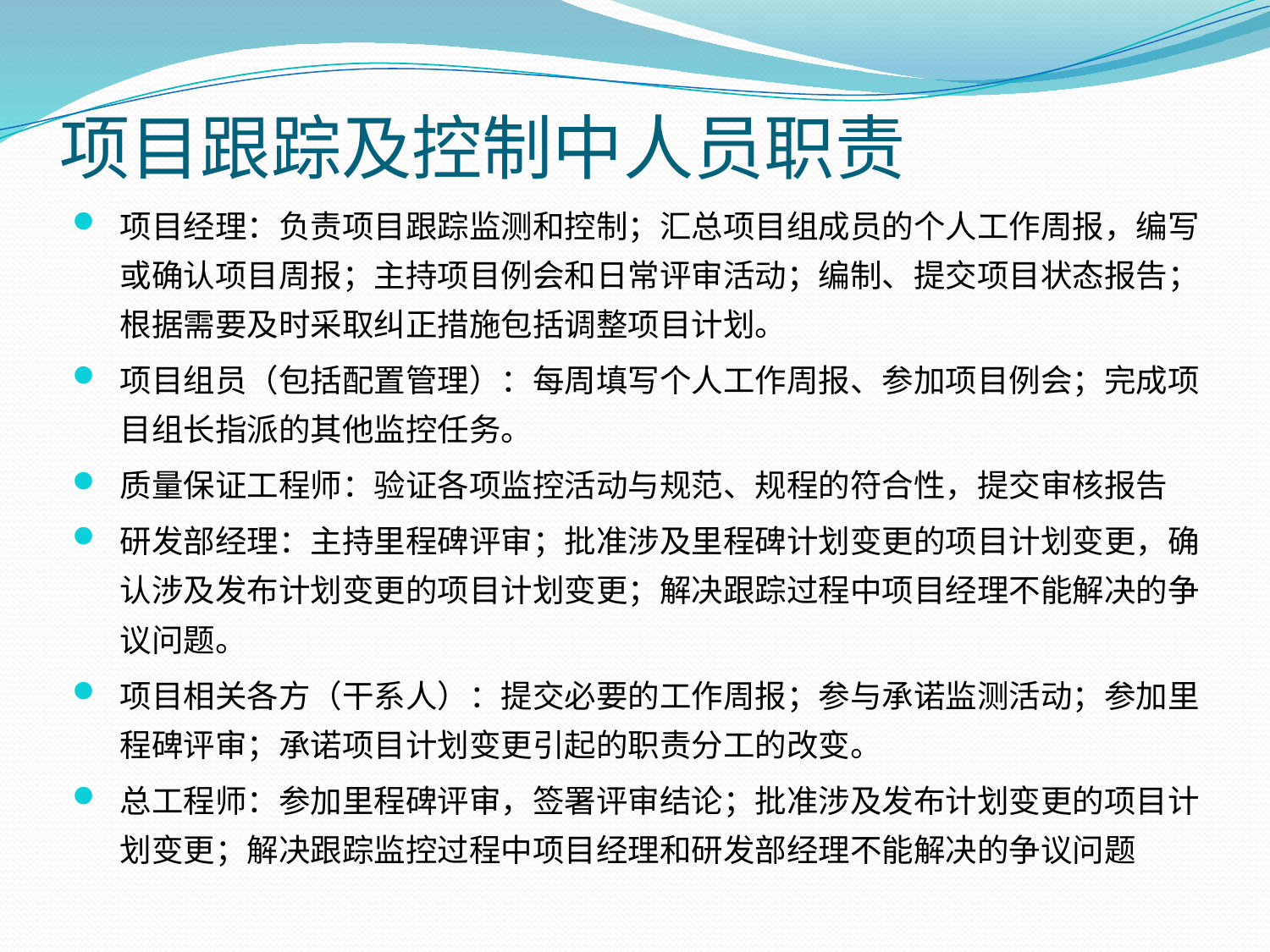

# 项目跟踪及控制中人员职责
项目经理：负责项目跟踪监测和控制；汇总项目组成员的个人工作周报，编写或确认项目周报；主持项目例会和日常评审活动；编制、提交项目状态报告；根据需要及时采取纠正措施包括调整项目计划。
项目组员（包括配置管理）：每周填写个人工作周报、参加项目例会；完成项目组长指派的其他监控任务。
质量保证工程师：验证各项监控活动与规范、规程的符合性，提交审核报告
研发部经理：主持里程碑评审；批准涉及里程碑计划变更的项目计划变更，确认涉及发布计划变更的项目计划变更；解决跟踪过程中项目经理不能解决的争议问题。
项目相关各方（干系人）：提交必要的工作周报；参与承诺监测活动；参加里程碑评审；承诺项目计划变更引起的职责分工的改变。
总工程师：参加里程碑评审，签署评审结论；批准涉及发布计划变更的项目计划变更；解决跟踪监控过程中项目经理和研发部经理不能解决的争议问题